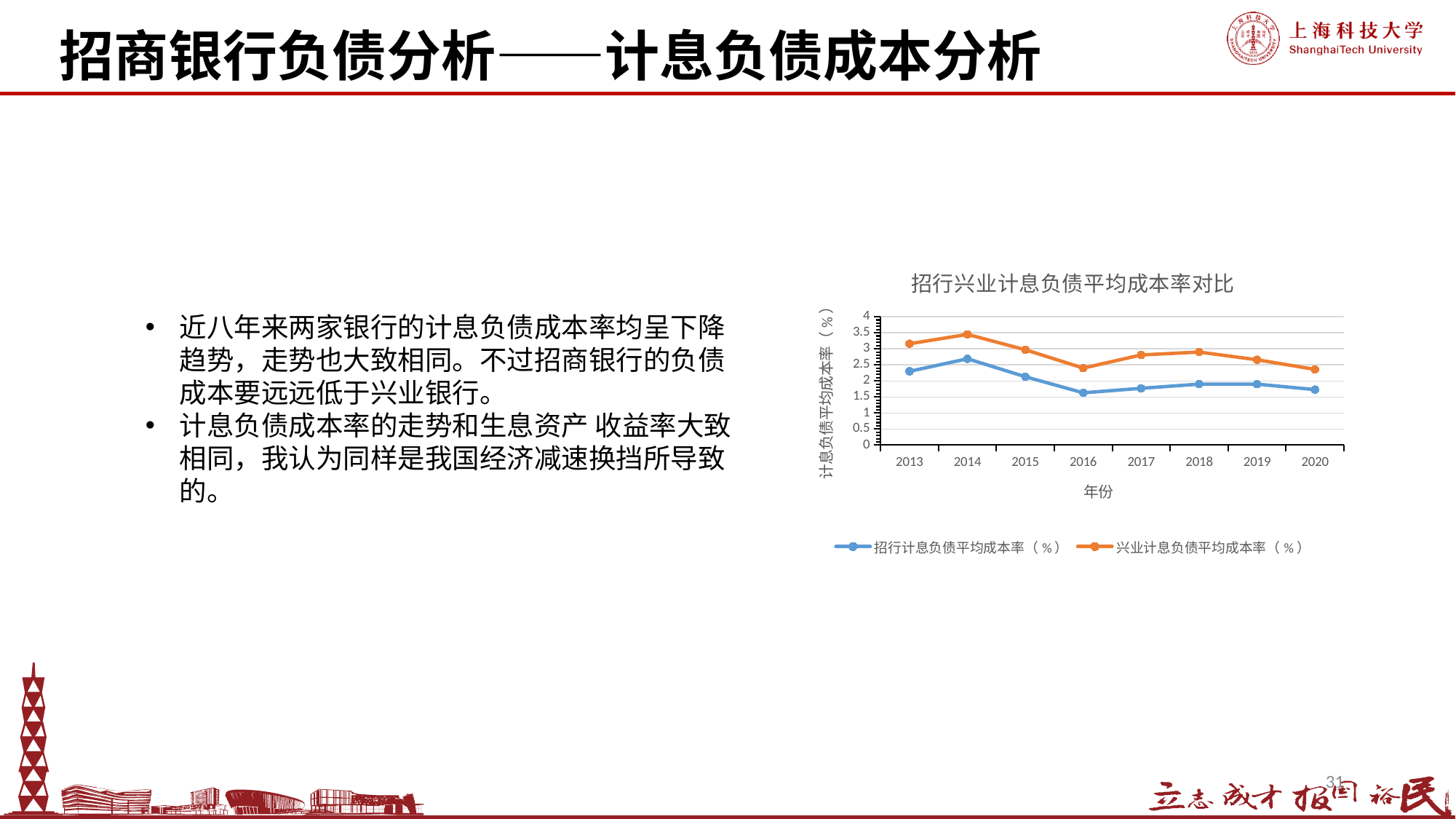

招商银行负债分析——计息负债成本分析

### Chart: 招行兴业计息负债平均成本率对比

| Category | 招行计息负债平均成本率（%） | 兴业计息负债平均成本率（%） |
|---|---|---|
| 2013 | 2.3 | 3.16 |
| 2014 | 2.69 | 3.45 |
| 2015 | 2.13 | 2.97 |
| 2016 | 1.63 | 2.4 |
| 2017 | 1.77 | 2.81 |
| 2018 | 1.9 | 2.9 |
| 2019 | 1.9 | 2.66 |
| 2020 | 1.73 | 2.36 |
近八年来两家银行的计息负债成本率均呈下降趋势，走势也大致相同。不过招商银行的负债成本要远远低于兴业银行。
计息负债成本率的走势和生息资产 收益率大致相同，我认为同样是我国经济减速换挡所导致的。
31